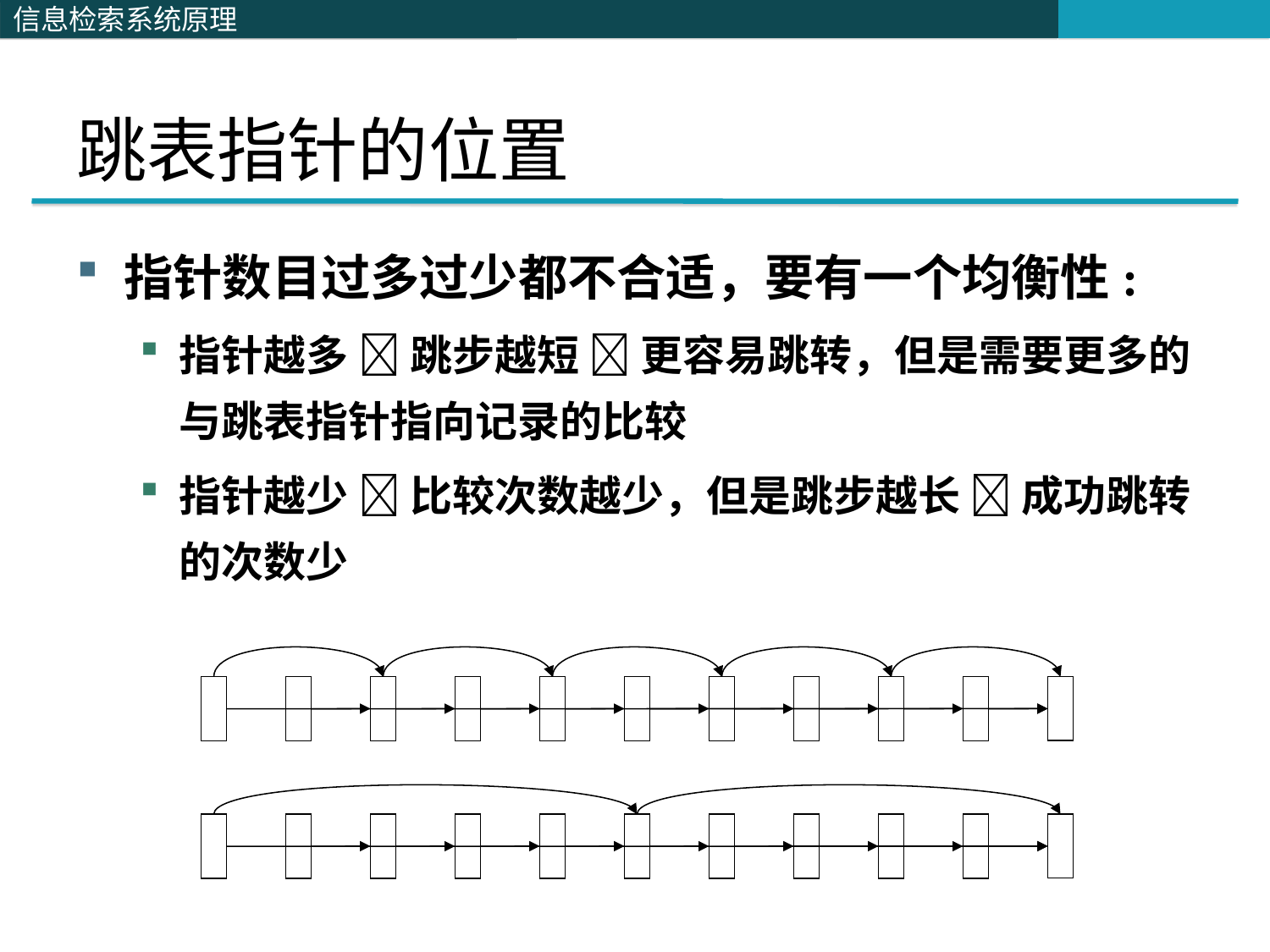

# 跳表指针的位置
指针数目过多过少都不合适，要有一个均衡性:
指针越多 → 跳步越短 ⇒ 更容易跳转，但是需要更多的与跳表指针指向记录的比较
指针越少 → 比较次数越少，但是跳步越长 ⇒ 成功跳转的次数少